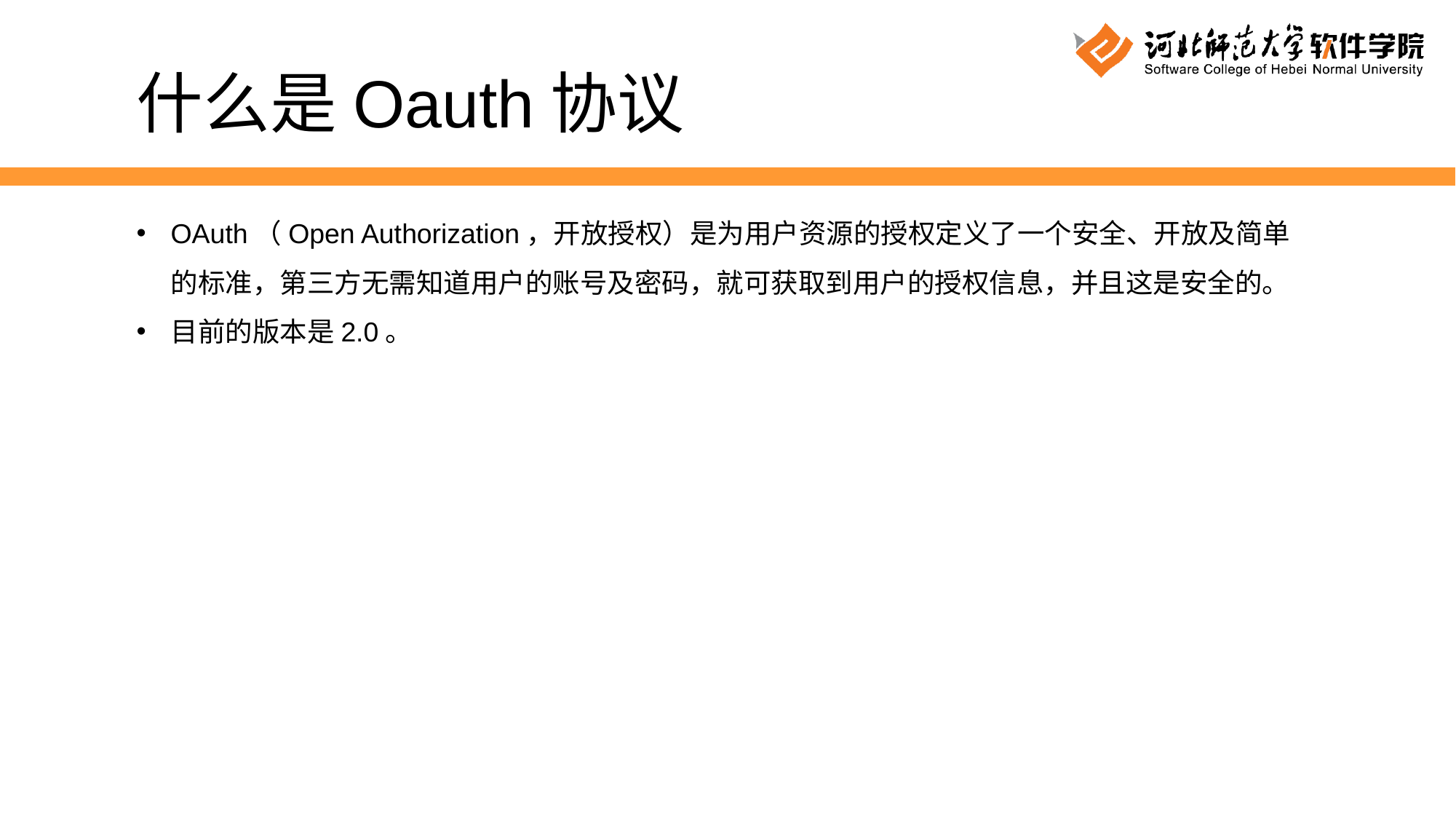

什么是Oauth协议
OAuth（Open Authorization，开放授权）是为用户资源的授权定义了一个安全、开放及简单的标准，第三方无需知道用户的账号及密码，就可获取到用户的授权信息，并且这是安全的。
目前的版本是2.0。